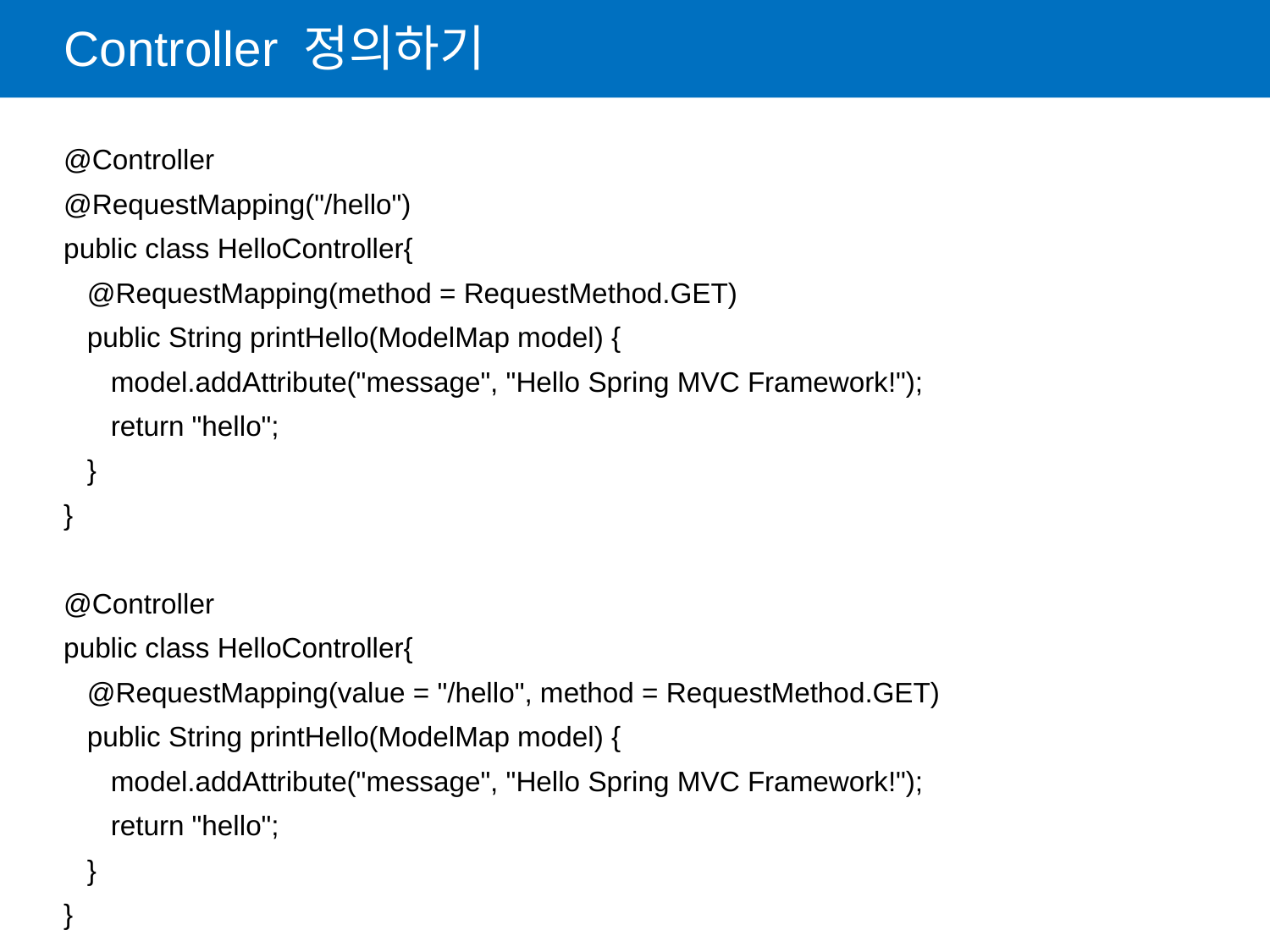

# Controller 정의하기
@Controller
@RequestMapping("/hello")
public class HelloController{
   @RequestMapping(method = RequestMethod.GET)
   public String printHello(ModelMap model) {
      model.addAttribute("message", "Hello Spring MVC Framework!");
      return "hello";
   }
}

@Controller
public class HelloController{
   @RequestMapping(value = "/hello", method = RequestMethod.GET)
   public String printHello(ModelMap model) {
      model.addAttribute("message", "Hello Spring MVC Framework!");
      return "hello";
   }
}